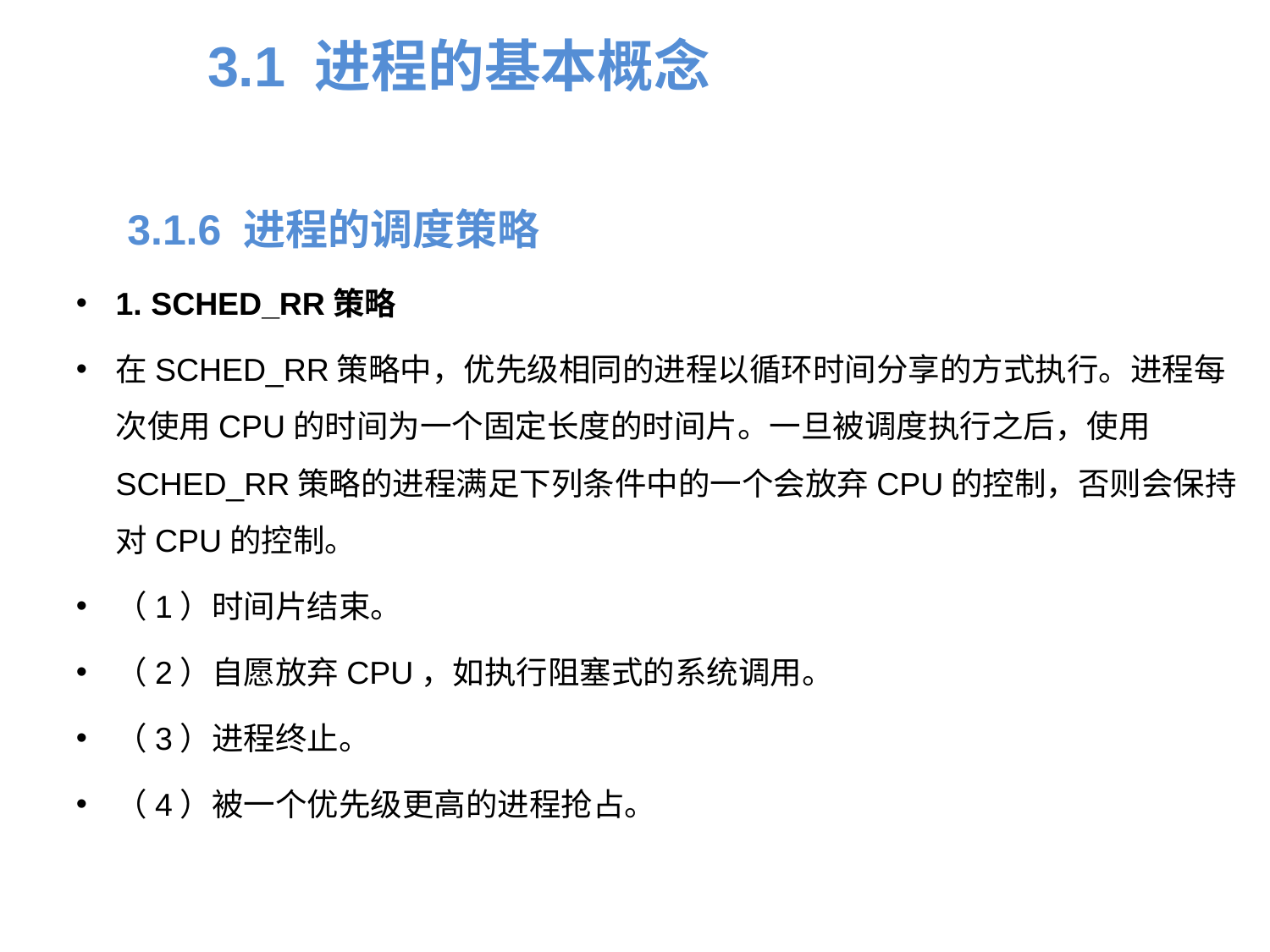

3.1 进程的基本概念
3.1.6 进程的调度策略
1. SCHED_RR策略
在SCHED_RR策略中，优先级相同的进程以循环时间分享的方式执行。进程每次使用CPU的时间为一个固定长度的时间片。一旦被调度执行之后，使用SCHED_RR策略的进程满足下列条件中的一个会放弃CPU的控制，否则会保持对CPU的控制。
（1）时间片结束。
（2）自愿放弃CPU，如执行阻塞式的系统调用。
（3）进程终止。
（4）被一个优先级更高的进程抢占。